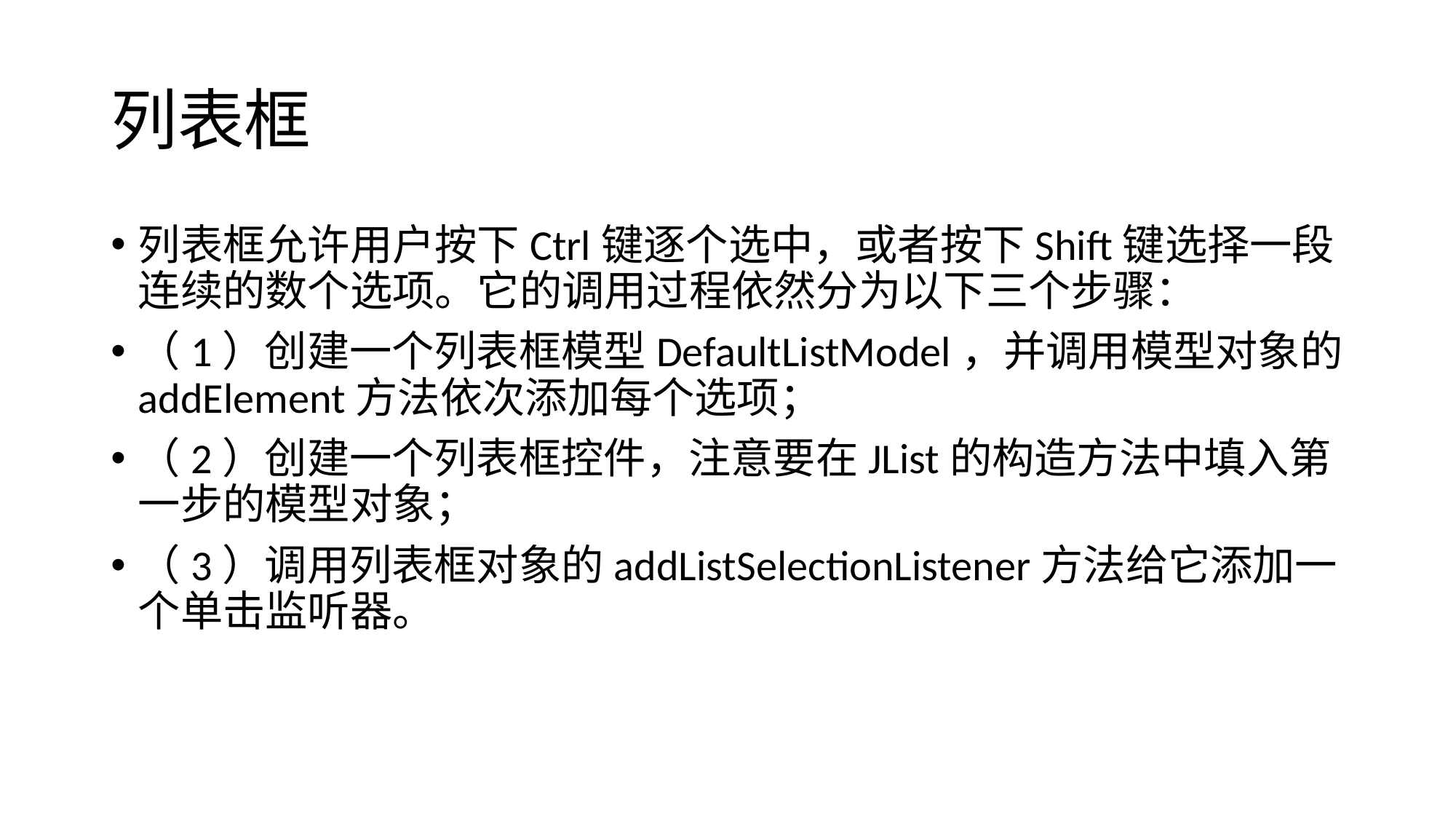

# 列表框
列表框允许用户按下Ctrl键逐个选中，或者按下Shift键选择一段连续的数个选项。它的调用过程依然分为以下三个步骤：
（1）创建一个列表框模型DefaultListModel，并调用模型对象的addElement方法依次添加每个选项；
（2）创建一个列表框控件，注意要在JList的构造方法中填入第一步的模型对象；
（3）调用列表框对象的addListSelectionListener方法给它添加一个单击监听器。